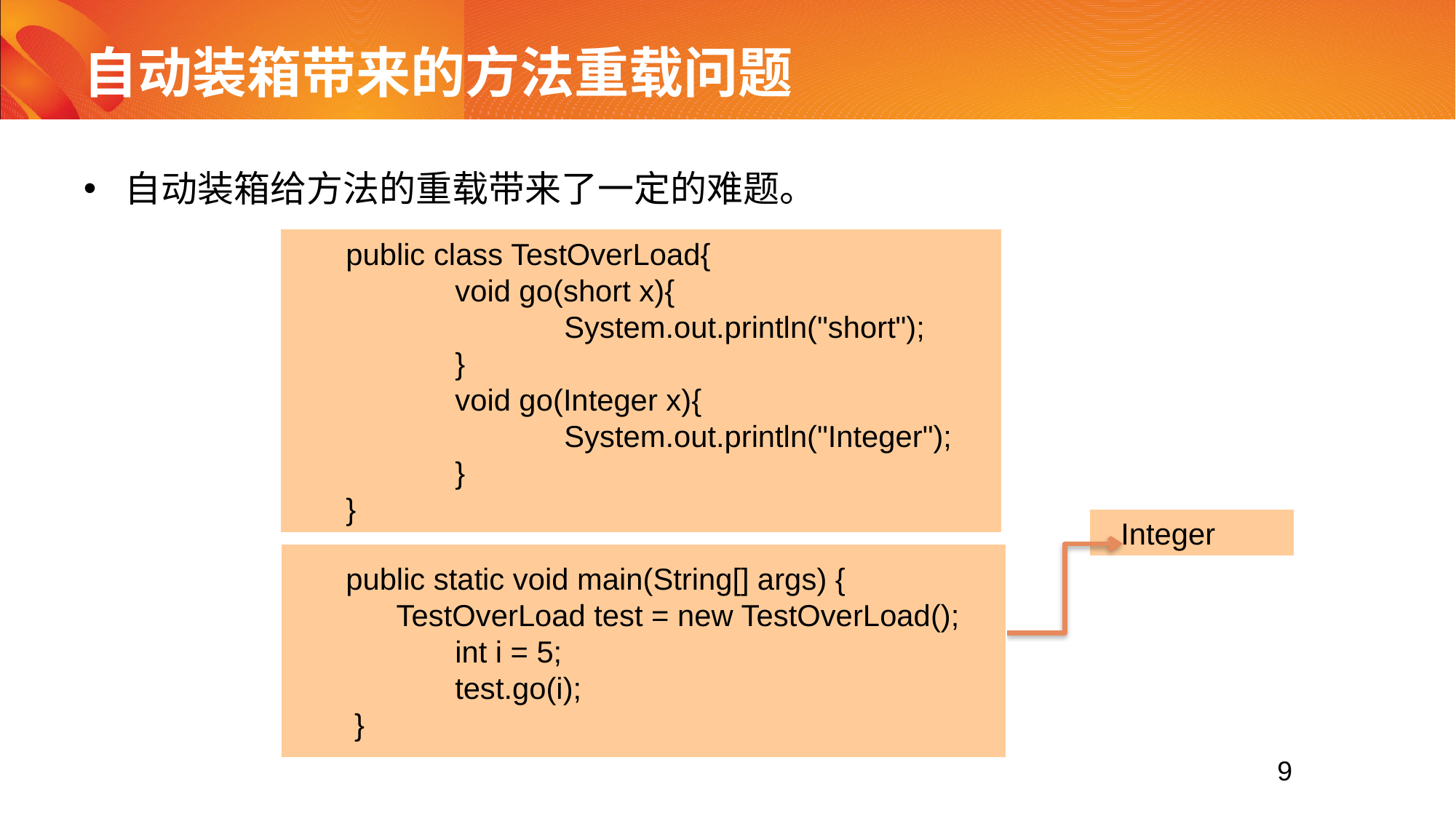

# 自动装箱带来的方法重载问题
自动装箱给方法的重载带来了一定的难题。
public class TestOverLoad{
	void go(short x){
		System.out.println("short");
	}
	void go(Integer x){
		System.out.println("Integer");
	}
}
Integer
public static void main(String[] args) {
      TestOverLoad test = new TestOverLoad();
      	int i = 5;
 	test.go(i);
 }